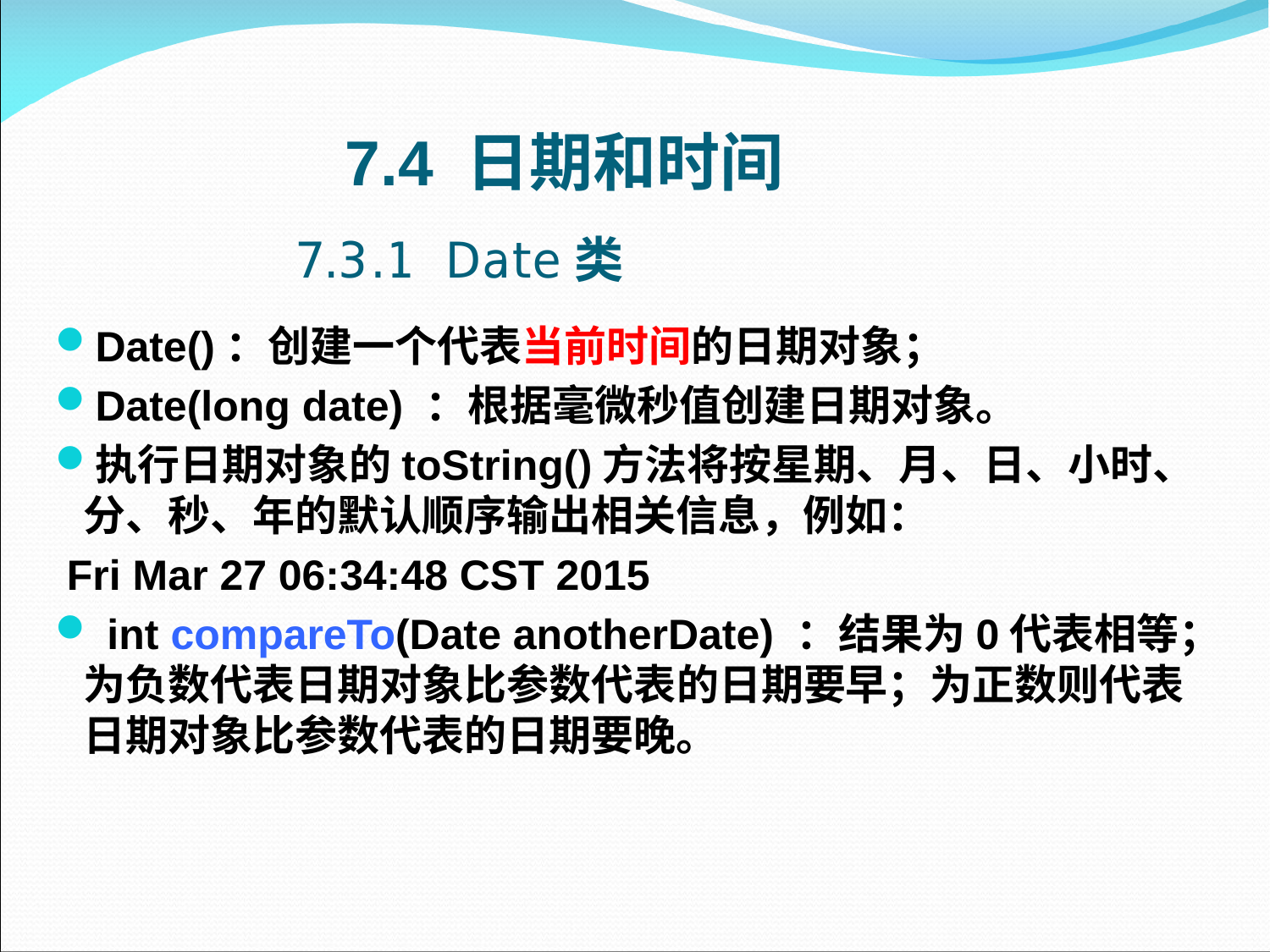

7.4 日期和时间
# 7.3.1  Date类
Date()：创建一个代表当前时间的日期对象；
Date(long date) ：根据毫微秒值创建日期对象。
执行日期对象的toString()方法将按星期、月、日、小时、分、秒、年的默认顺序输出相关信息，例如：
 Fri Mar 27 06:34:48 CST 2015
 int compareTo(Date anotherDate) ：结果为0代表相等；为负数代表日期对象比参数代表的日期要早；为正数则代表日期对象比参数代表的日期要晚。